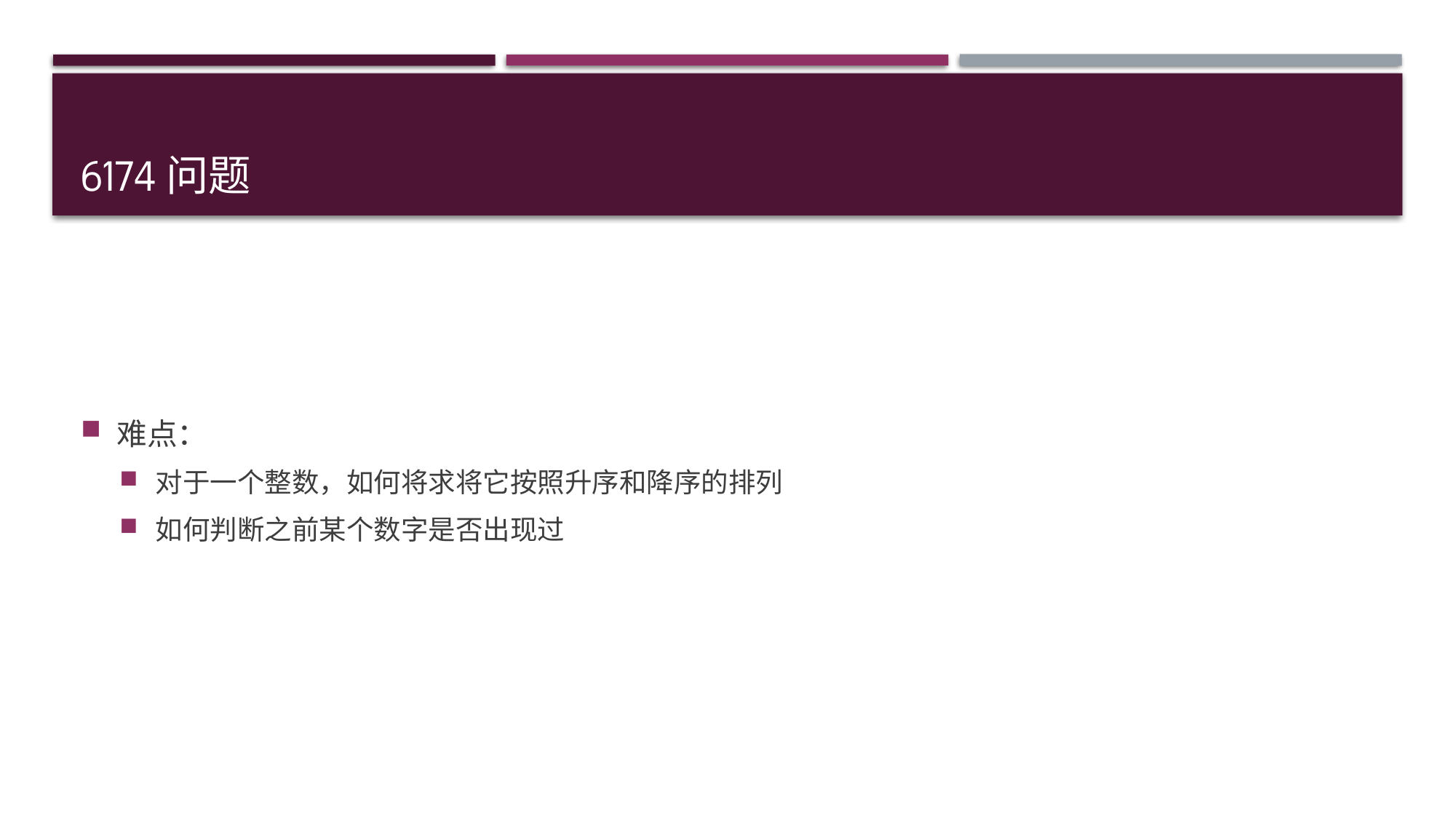

# 6174问题
难点：
对于一个整数，如何将求将它按照升序和降序的排列
如何判断之前某个数字是否出现过